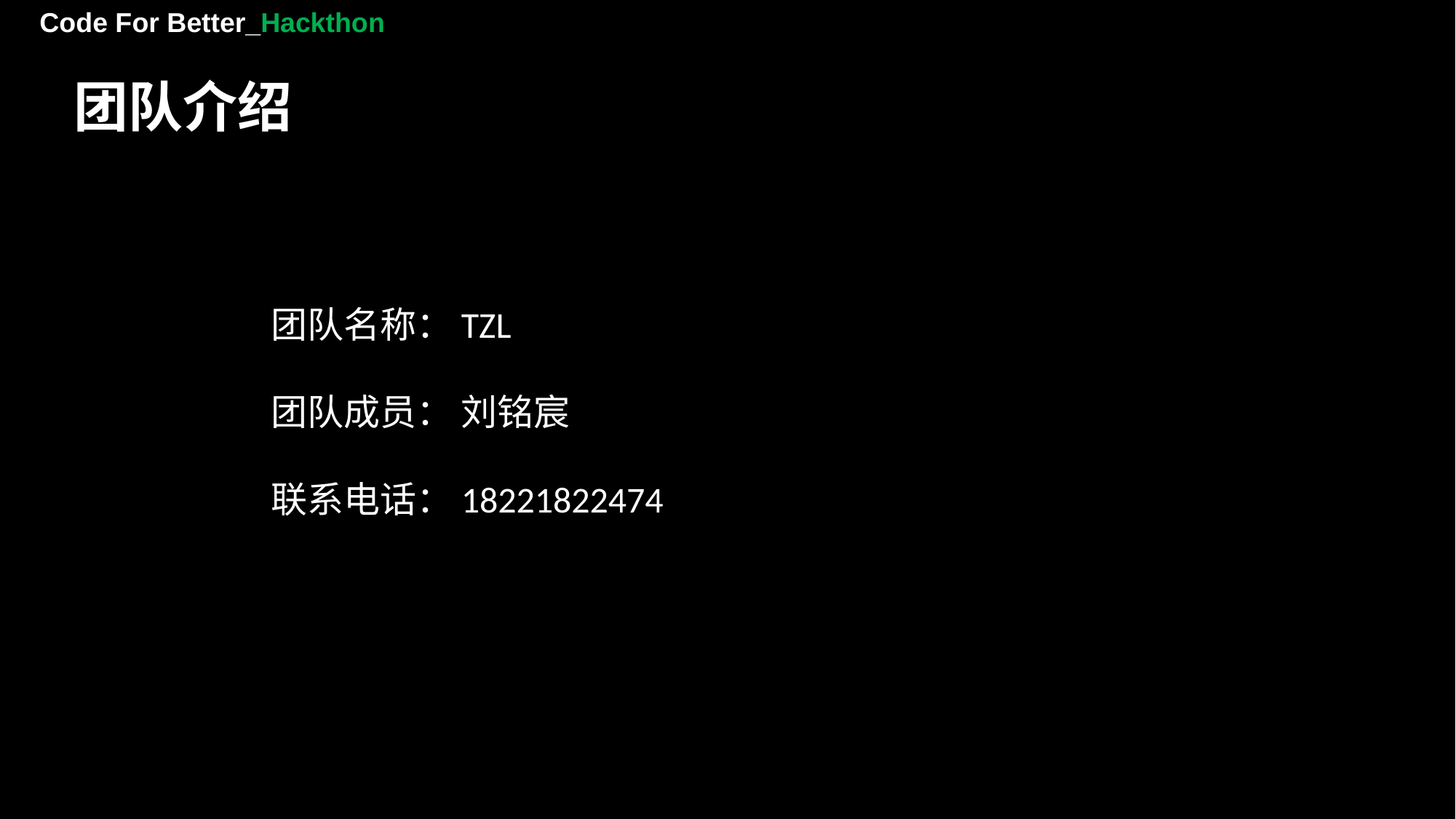

Code For Better_Hackthon
团队介绍
        团队名称：TZL

        团队成员： 刘铭宸

        联系电话：18221822474